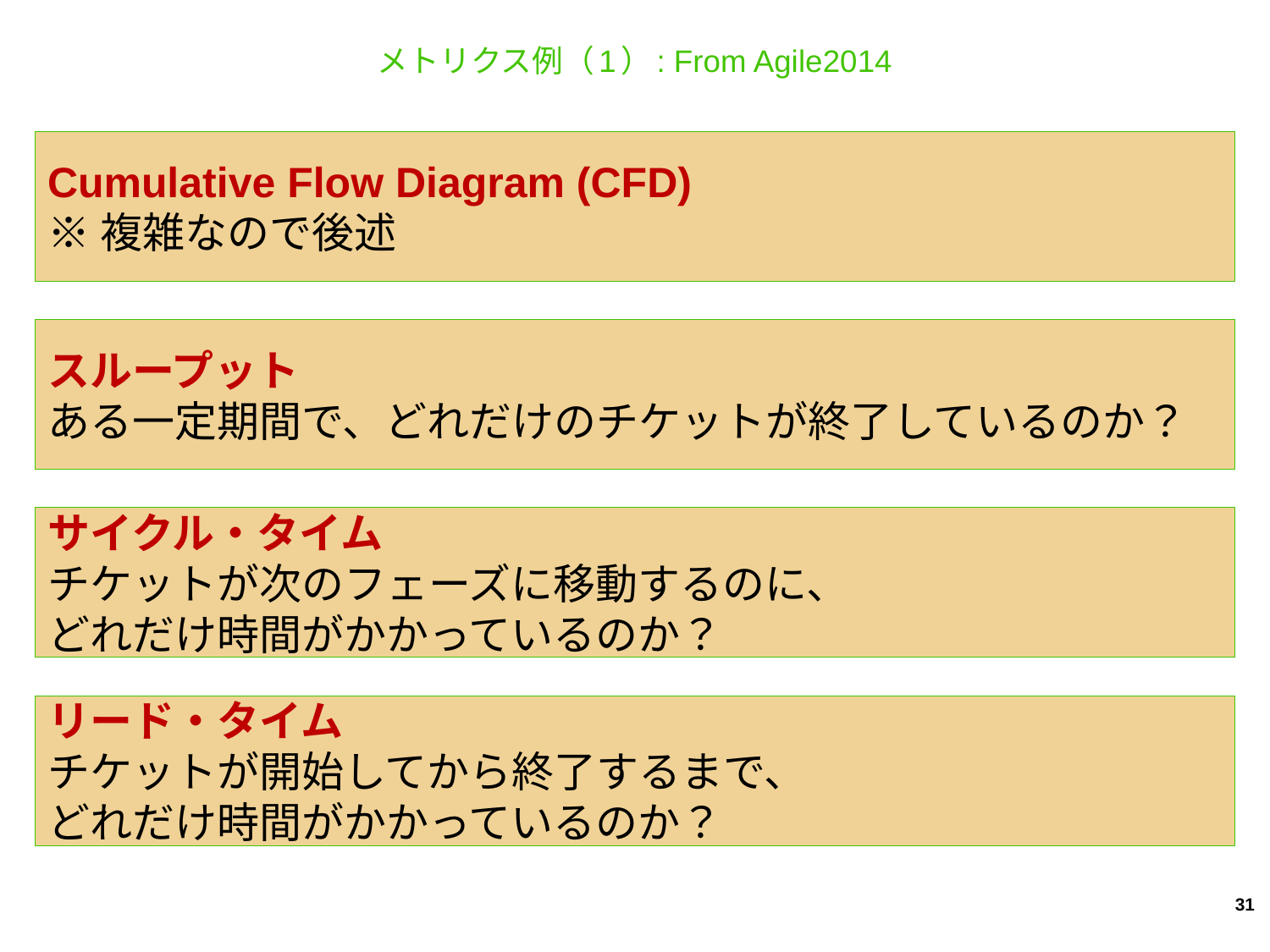

# メトリクス例（1）: From Agile2014
Cumulative Flow Diagram (CFD)
※複雑なので後述
スループット
ある一定期間で、どれだけのチケットが終了しているのか？
サイクル・タイム
チケットが次のフェーズに移動するのに、
どれだけ時間がかかっているのか？
リード・タイム
チケットが開始してから終了するまで、
どれだけ時間がかかっているのか？